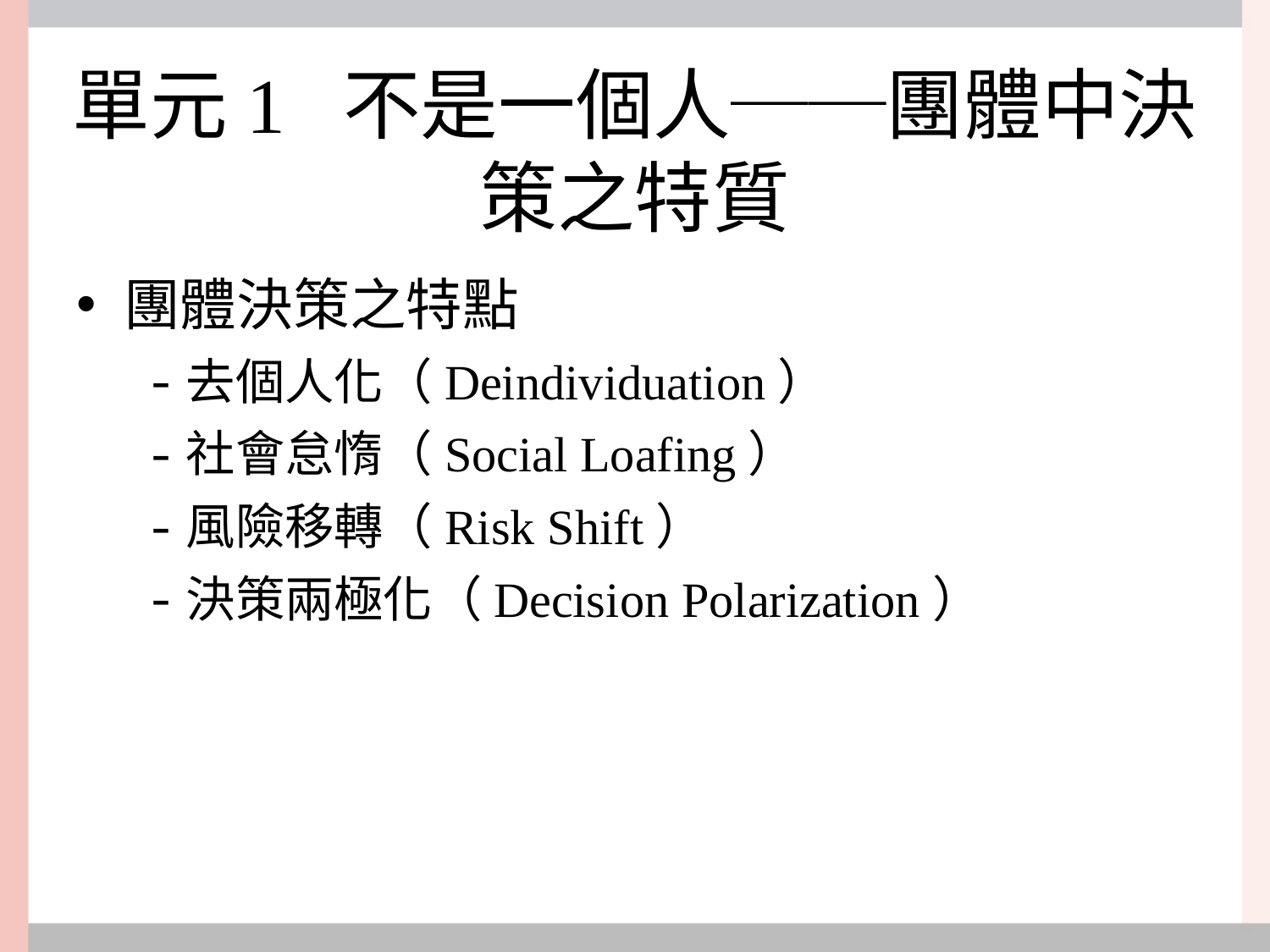

# 單元1  不是一個人──團體中決策之特質
團體決策之特點
去個人化（Deindividuation）
社會怠惰（Social Loafing）
風險移轉（Risk Shift）
決策兩極化（Decision Polarization）